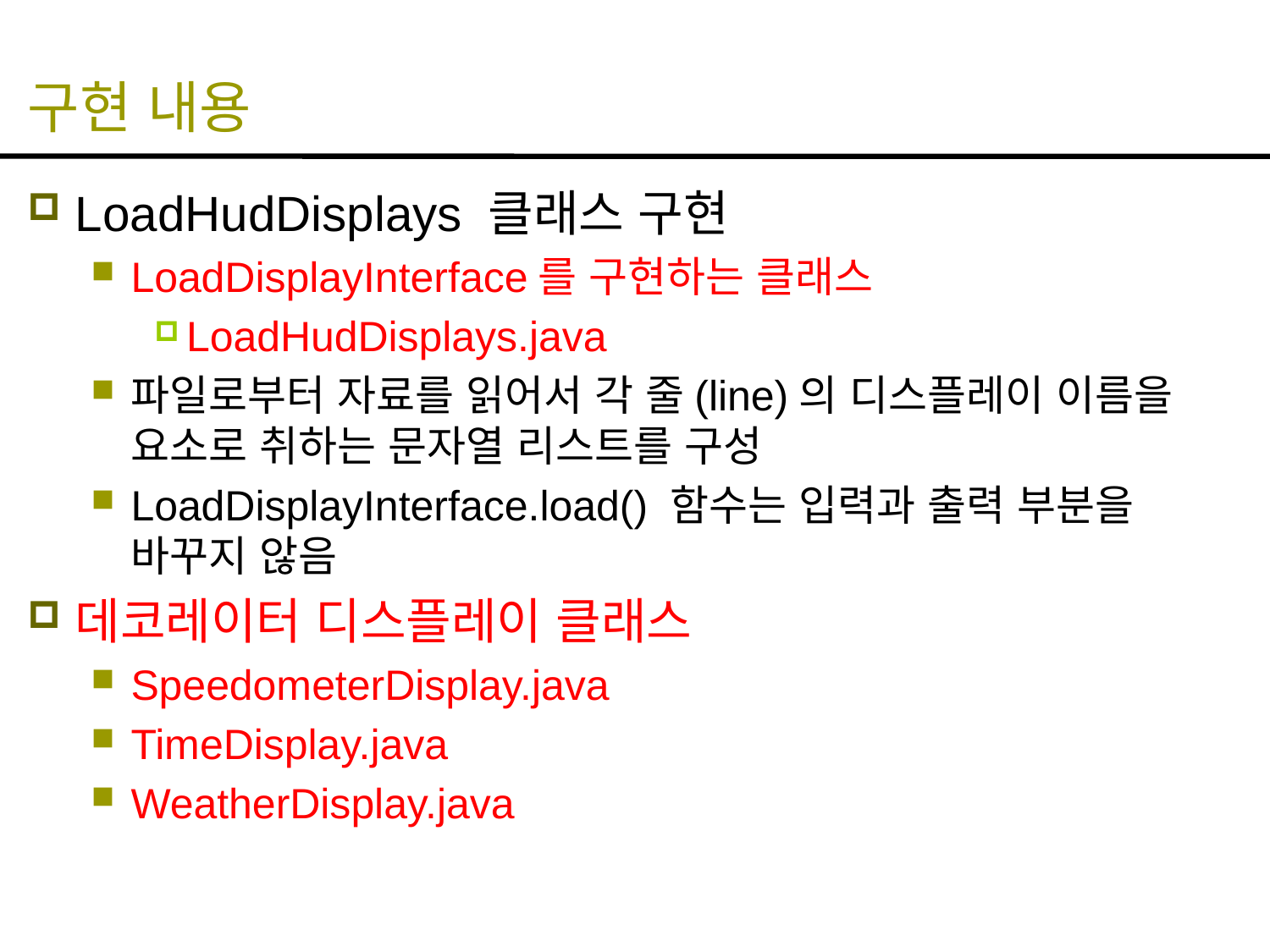

# 구현 내용
LoadHudDisplays 클래스 구현
LoadDisplayInterface를 구현하는 클래스
LoadHudDisplays.java
파일로부터 자료를 읽어서 각 줄(line)의 디스플레이 이름을 요소로 취하는 문자열 리스트를 구성
LoadDisplayInterface.load() 함수는 입력과 출력 부분을 바꾸지 않음
데코레이터 디스플레이 클래스
SpeedometerDisplay.java
TimeDisplay.java
WeatherDisplay.java